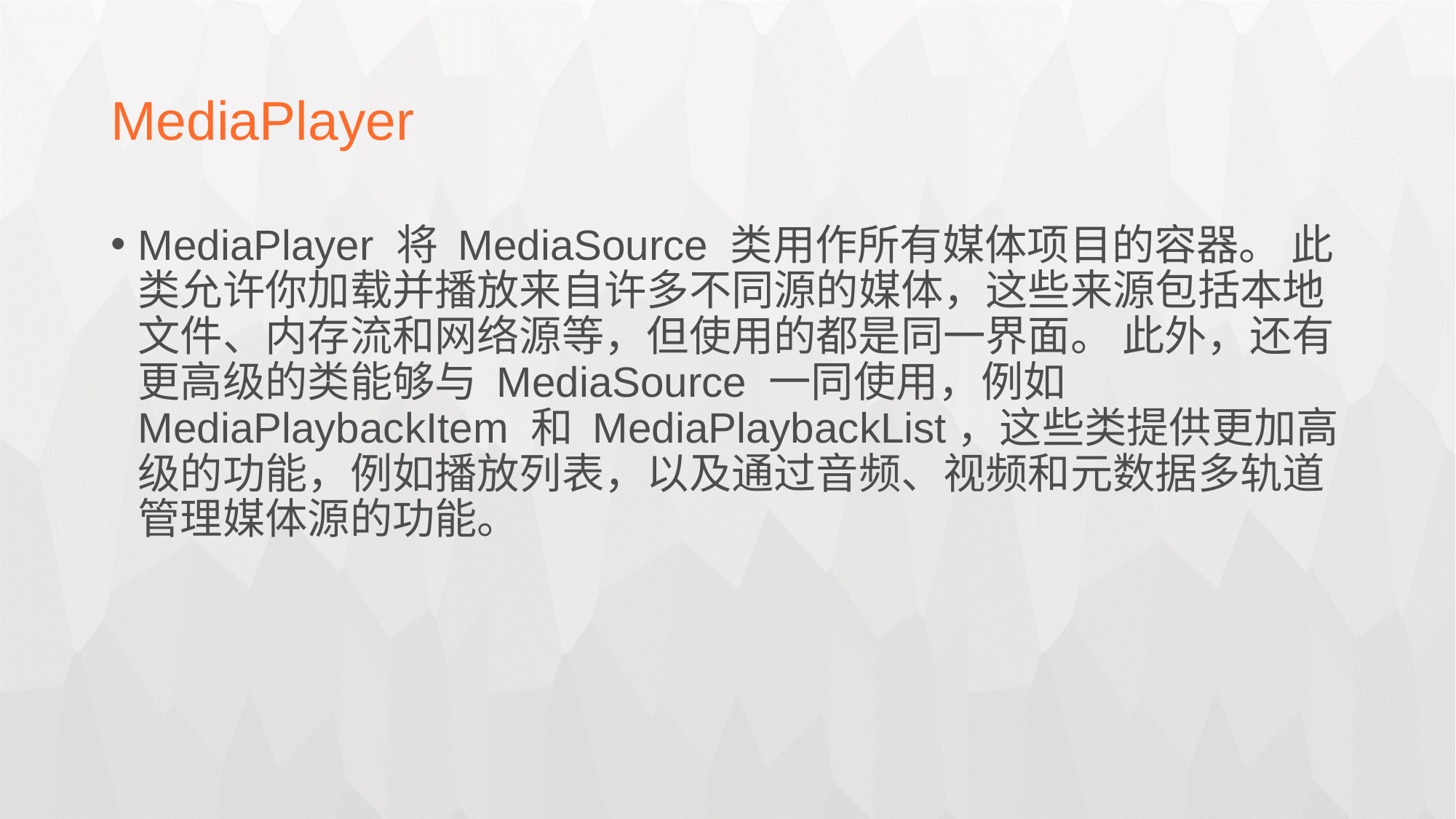

MediaPlayer
MediaPlayer 将 MediaSource 类用作所有媒体项目的容器。 此类允许你加载并播放来自许多不同源的媒体，这些来源包括本地文件、内存流和网络源等，但使用的都是同一界面。 此外，还有更高级的类能够与 MediaSource 一同使用，例如 MediaPlaybackItem 和 MediaPlaybackList，这些类提供更加高级的功能，例如播放列表，以及通过音频、视频和元数据多轨道管理媒体源的功能。